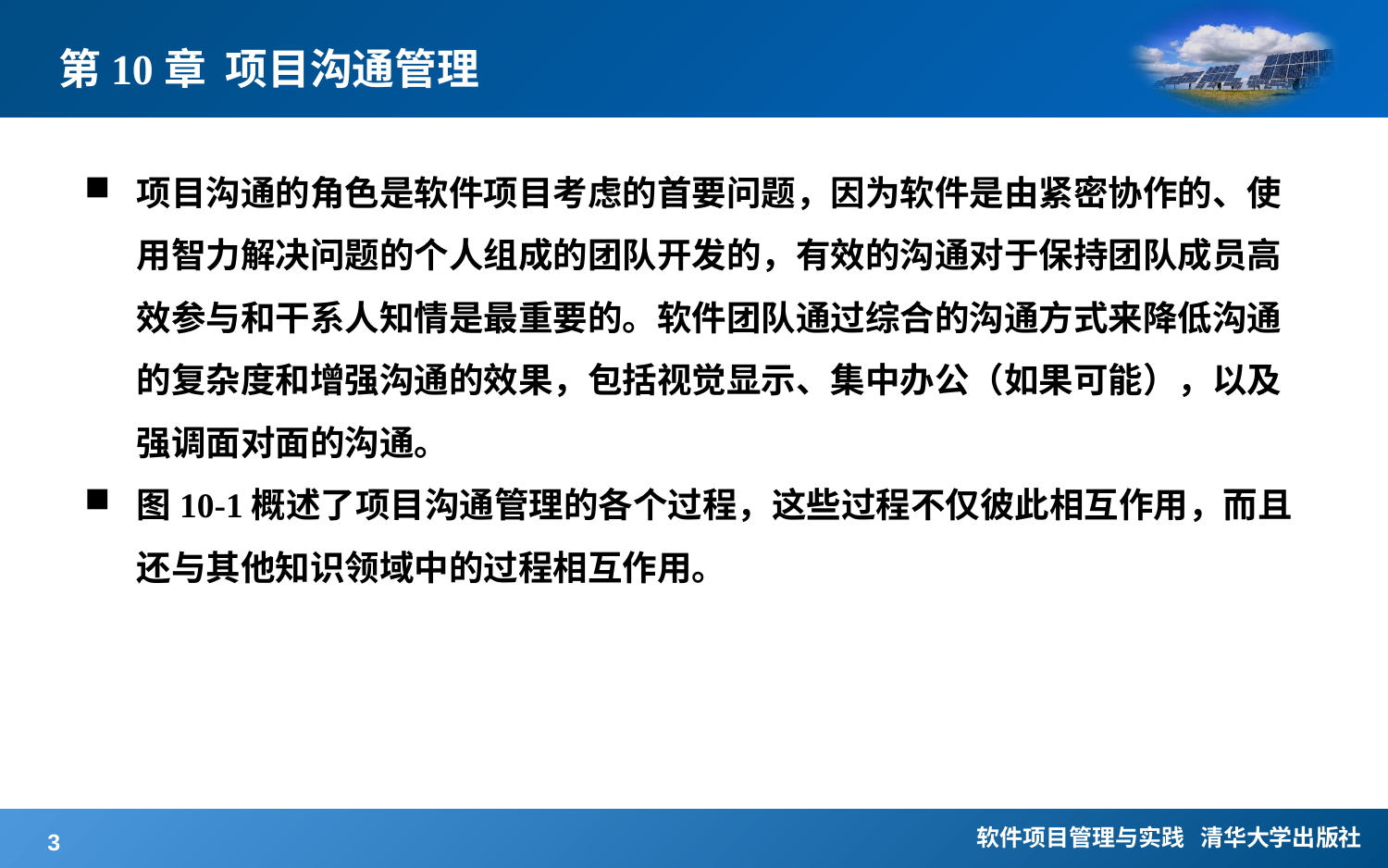

# 第10章  项目沟通管理
项目沟通的角色是软件项目考虑的首要问题，因为软件是由紧密协作的、使用智力解决问题的个人组成的团队开发的，有效的沟通对于保持团队成员高效参与和干系人知情是最重要的。软件团队通过综合的沟通方式来降低沟通的复杂度和增强沟通的效果，包括视觉显示、集中办公（如果可能），以及强调面对面的沟通。
图10-1概述了项目沟通管理的各个过程，这些过程不仅彼此相互作用，而且还与其他知识领域中的过程相互作用。